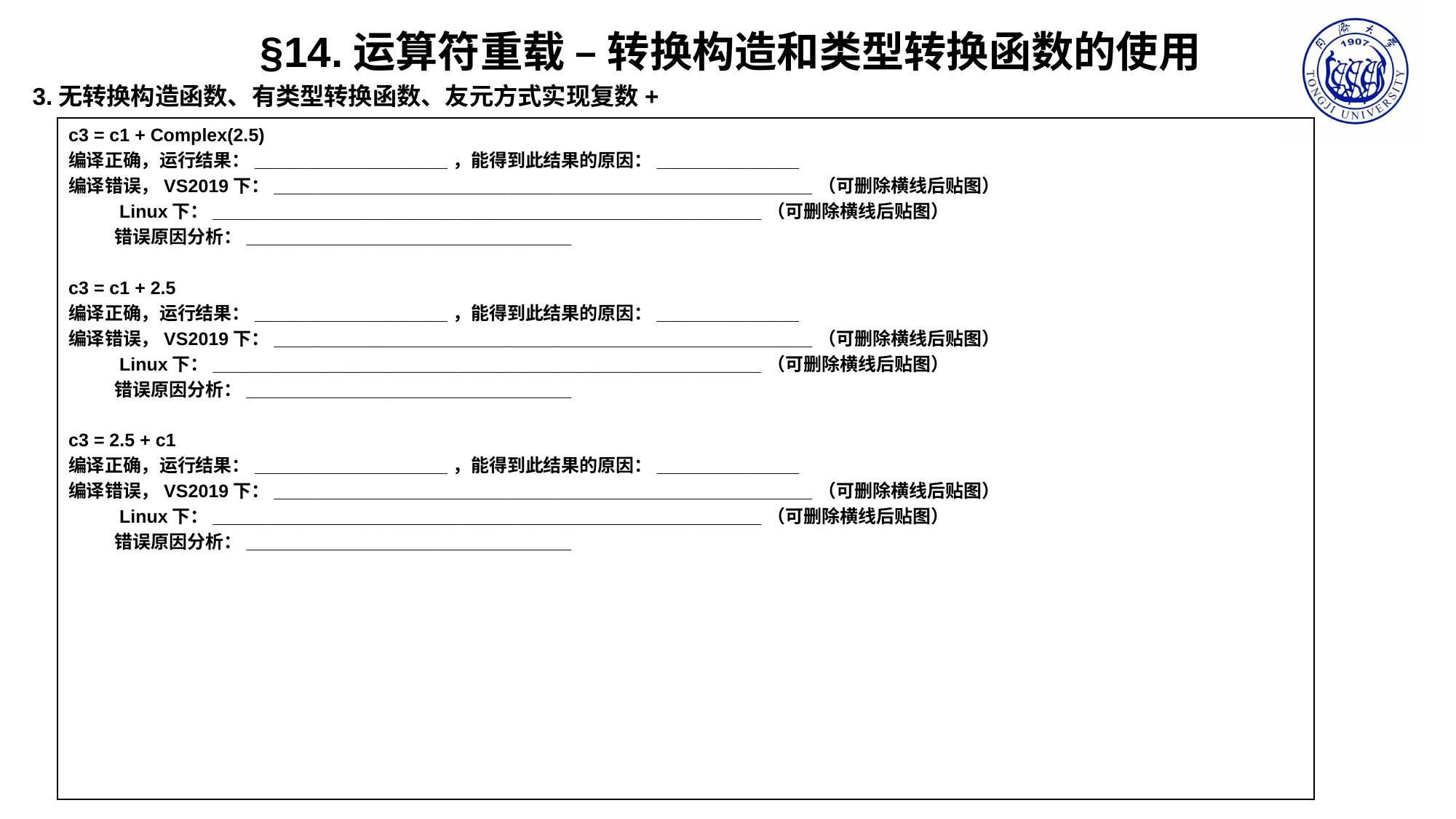

§14.运算符重载 – 转换构造和类型转换函数的使用
3.无转换构造函数、有类型转换函数、友元方式实现复数+
c3 = c1 + Complex(2.5)
编译正确，运行结果：___________________，能得到此结果的原因：______________
编译错误，VS2019下：_____________________________________________________（可删除横线后贴图）
          Linux下：______________________________________________________（可删除横线后贴图）
          错误原因分析：________________________________

c3 = c1 + 2.5
编译正确，运行结果：___________________，能得到此结果的原因：______________
编译错误，VS2019下：_____________________________________________________（可删除横线后贴图）
          Linux下：______________________________________________________（可删除横线后贴图）
          错误原因分析：________________________________

c3 = 2.5 + c1
编译正确，运行结果：___________________，能得到此结果的原因：______________
编译错误，VS2019下：_____________________________________________________（可删除横线后贴图）
          Linux下：______________________________________________________（可删除横线后贴图）
          错误原因分析：________________________________